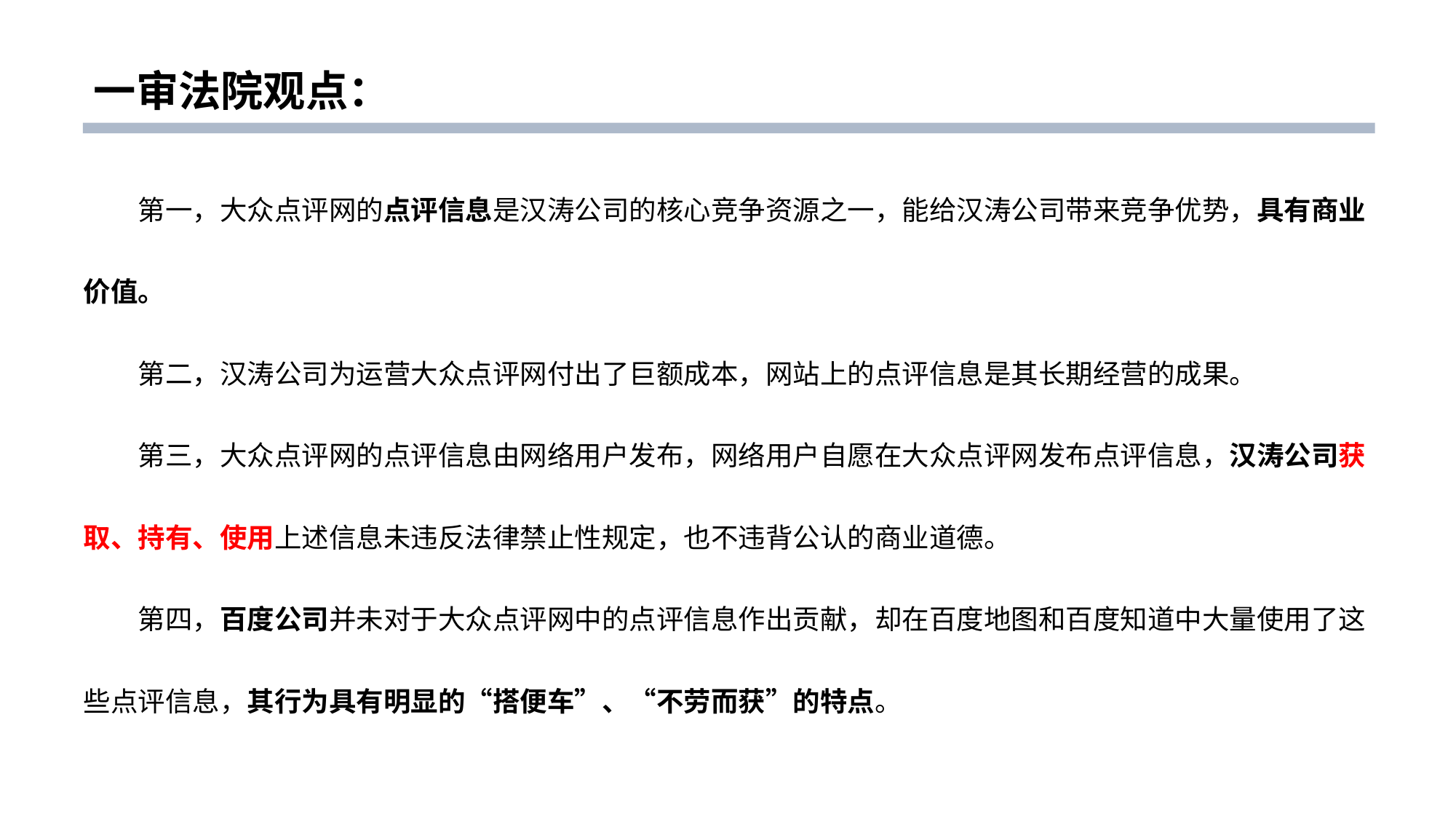

# 一审法院观点：
第一，大众点评网的点评信息是汉涛公司的核心竞争资源之一，能给汉涛公司带来竞争优势，具有商业价值。
第二，汉涛公司为运营大众点评网付出了巨额成本，网站上的点评信息是其长期经营的成果。
第三，大众点评网的点评信息由网络用户发布，网络用户自愿在大众点评网发布点评信息，汉涛公司获取、持有、使用上述信息未违反法律禁止性规定，也不违背公认的商业道德。
第四，百度公司并未对于大众点评网中的点评信息作出贡献，却在百度地图和百度知道中大量使用了这些点评信息，其行为具有明显的“搭便车”、“不劳而获”的特点。
31